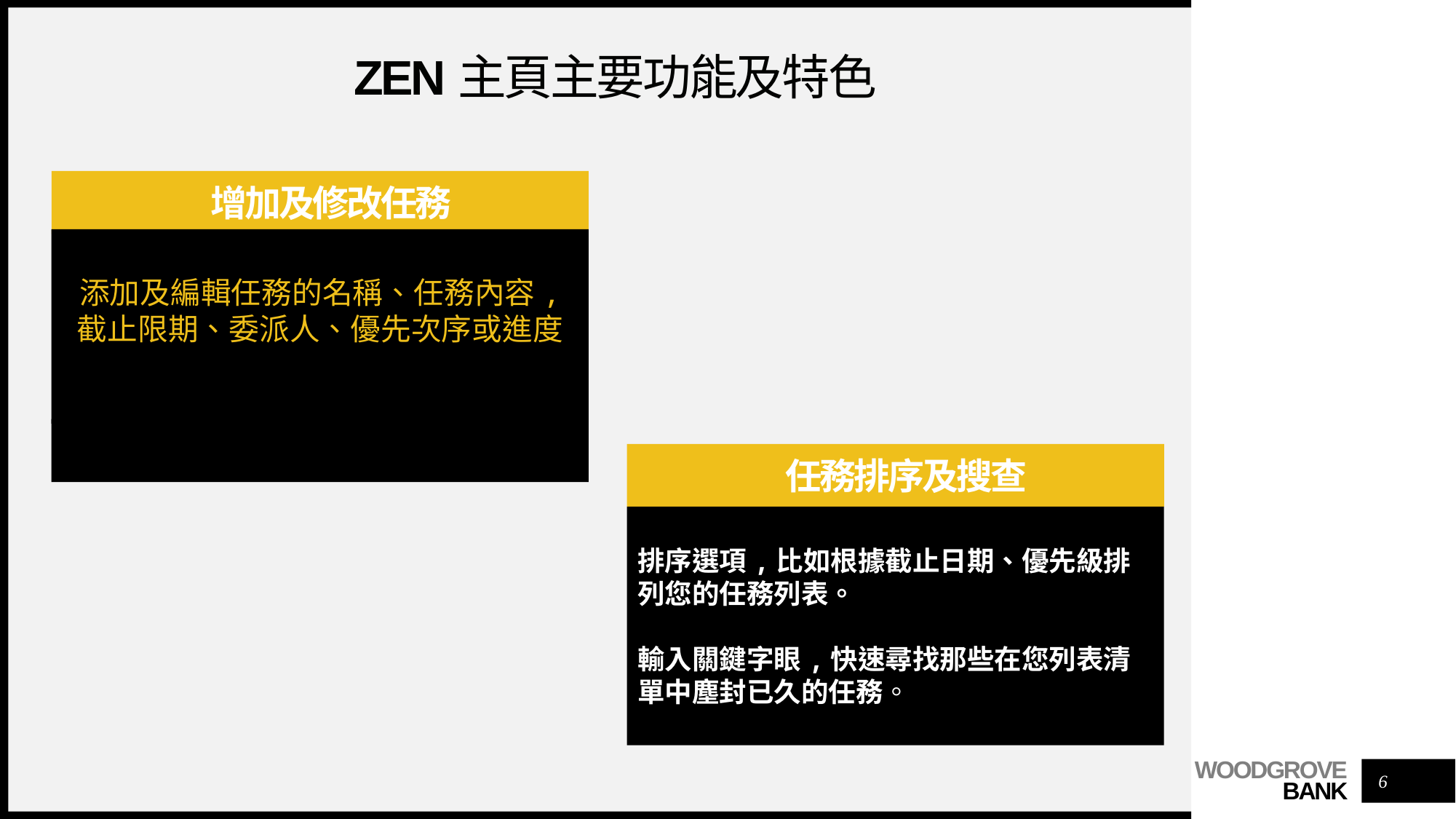

# Zen主頁主要功能及特色
增加及修改任務
添加及編輯任務的名稱、任務內容, 截止限期、委派人、優先次序或進度

任務排序及搜查
排序選項,比如根據截止日期、優先級排列您的任務列表。

輸入關鍵字眼,快速尋找那些在您列表清單中塵封已久的任務。
6